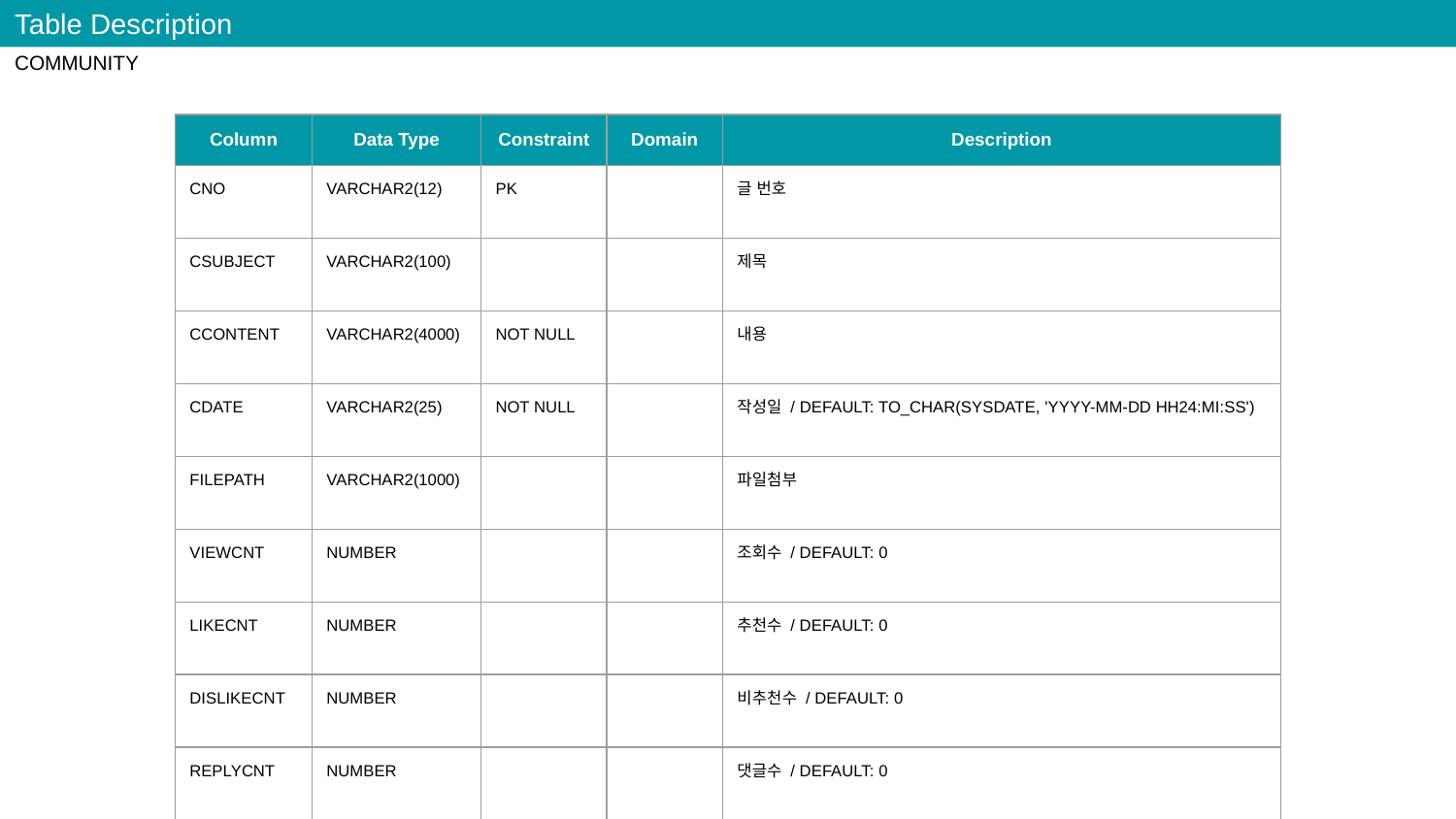

Table Description
COMMUNITY
| Column | Data Type | Constraint | Domain | Description |
| --- | --- | --- | --- | --- |
| CNO | VARCHAR2(12) | PK |  | 글 번호 |
| CSUBJECT | VARCHAR2(100) |  |  | 제목 |
| CCONTENT | VARCHAR2(4000) | NOT NULL |  | 내용 |
| CDATE | VARCHAR2(25) | NOT NULL |  | 작성일 / DEFAULT: TO\_CHAR(SYSDATE, 'YYYY-MM-DD HH24:MI:SS') |
| FILEPATH | VARCHAR2(1000) |  |  | 파일첨부 |
| VIEWCNT | NUMBER |  |  | 조회수 / DEFAULT: 0 |
| LIKECNT | NUMBER |  |  | 추천수 / DEFAULT: 0 |
| DISLIKECNT | NUMBER |  |  | 비추천수 / DEFAULT: 0 |
| REPLYCNT | NUMBER |  |  | 댓글수 / DEFAULT: 0 |
| CWRITER | VARCHAR2(25) | FK |  | 작성자 / MEMBER테이블의 NICKNAME참조 |